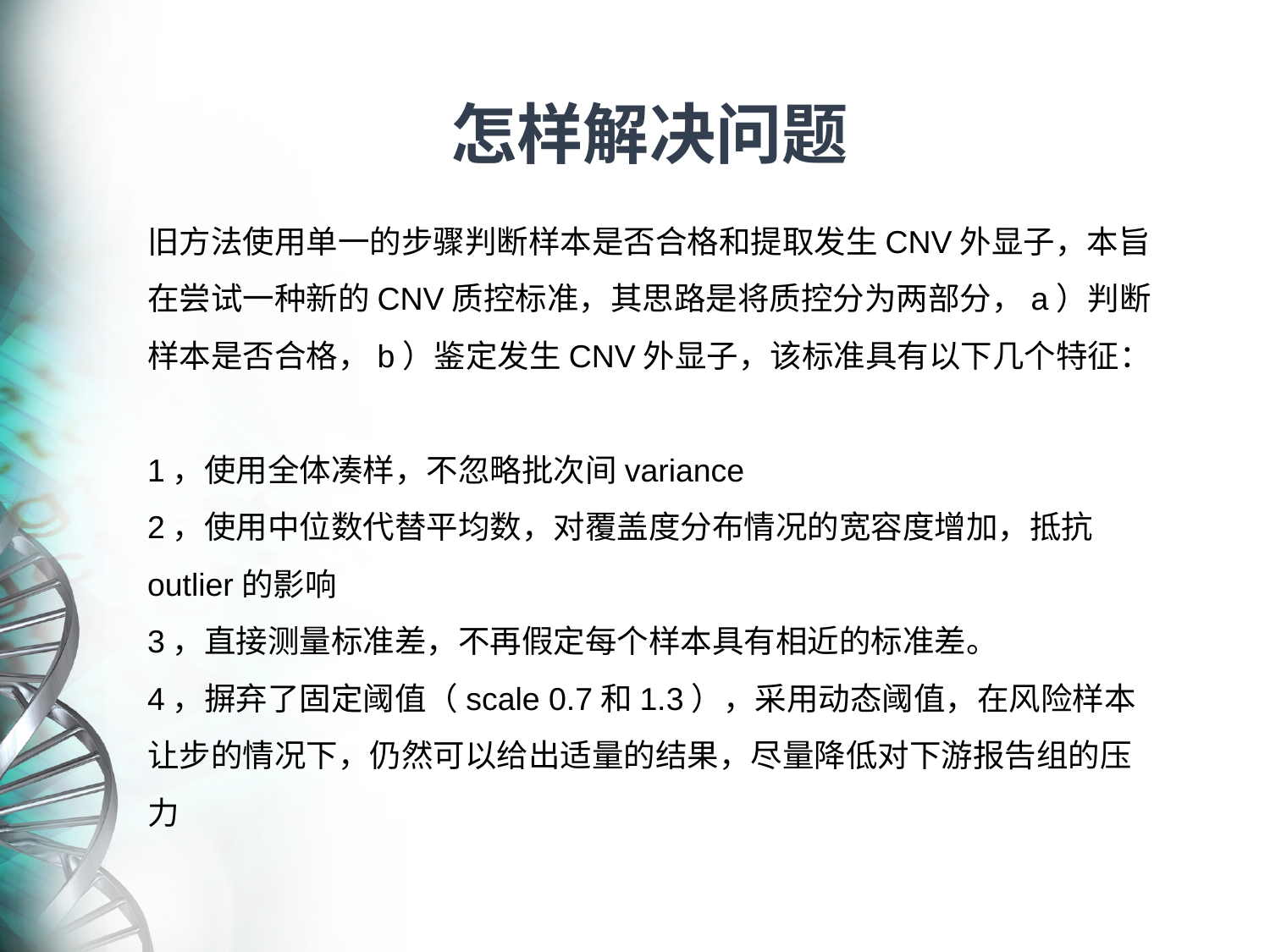

怎样解决问题
旧方法使用单一的步骤判断样本是否合格和提取发生CNV外显子，本旨在尝试一种新的CNV质控标准，其思路是将质控分为两部分，a）判断样本是否合格，b）鉴定发生CNV外显子，该标准具有以下几个特征：

1，使用全体凑样，不忽略批次间variance
2，使用中位数代替平均数，对覆盖度分布情况的宽容度增加，抵抗outlier的影响
3，直接测量标准差，不再假定每个样本具有相近的标准差。
4，摒弃了固定阈值（scale 0.7和1.3），采用动态阈值，在风险样本让步的情况下，仍然可以给出适量的结果，尽量降低对下游报告组的压力